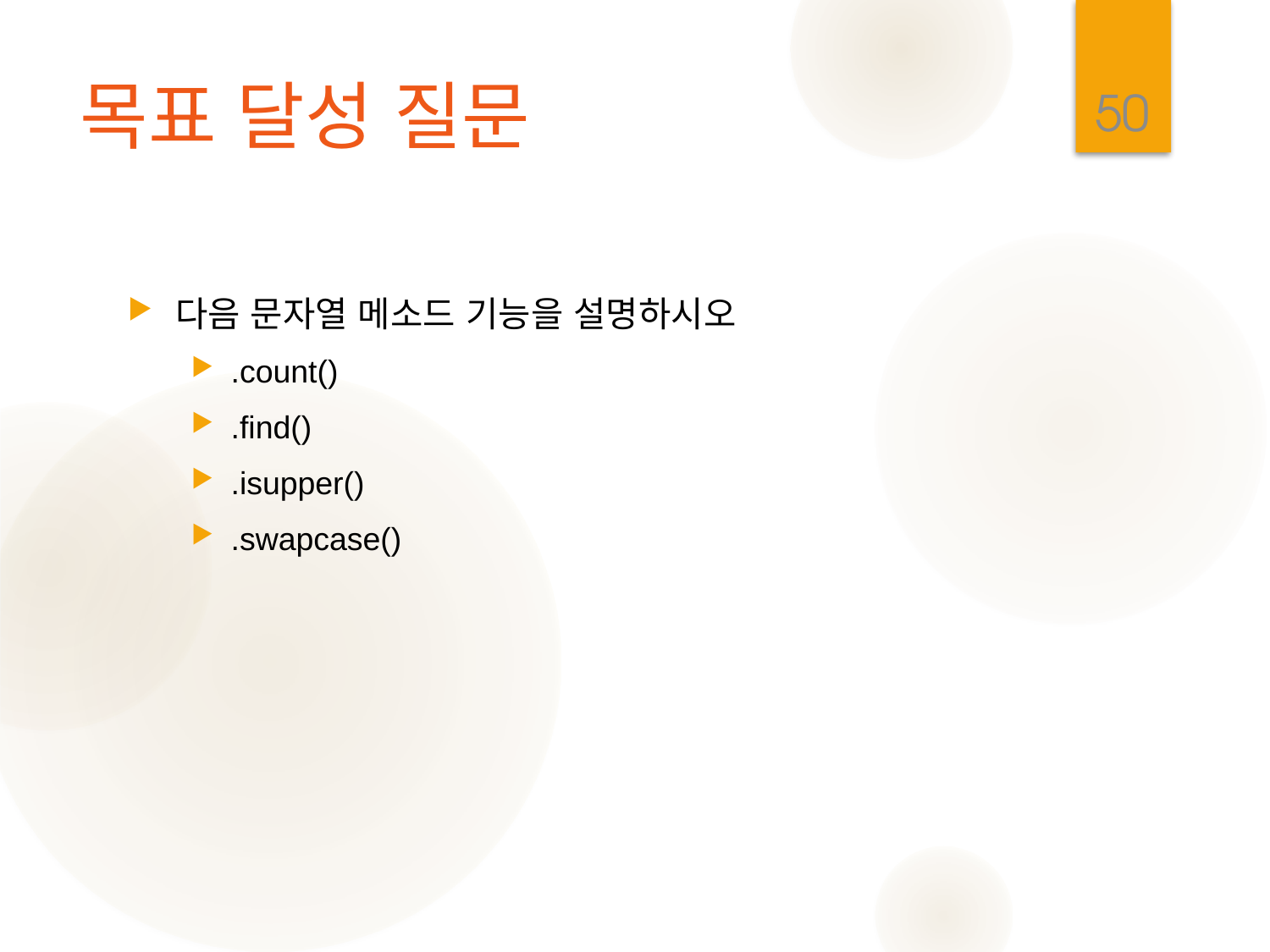

50
# 목표 달성 질문
다음 문자열 메소드 기능을 설명하시오
.count()
.find()
.isupper()
.swapcase()